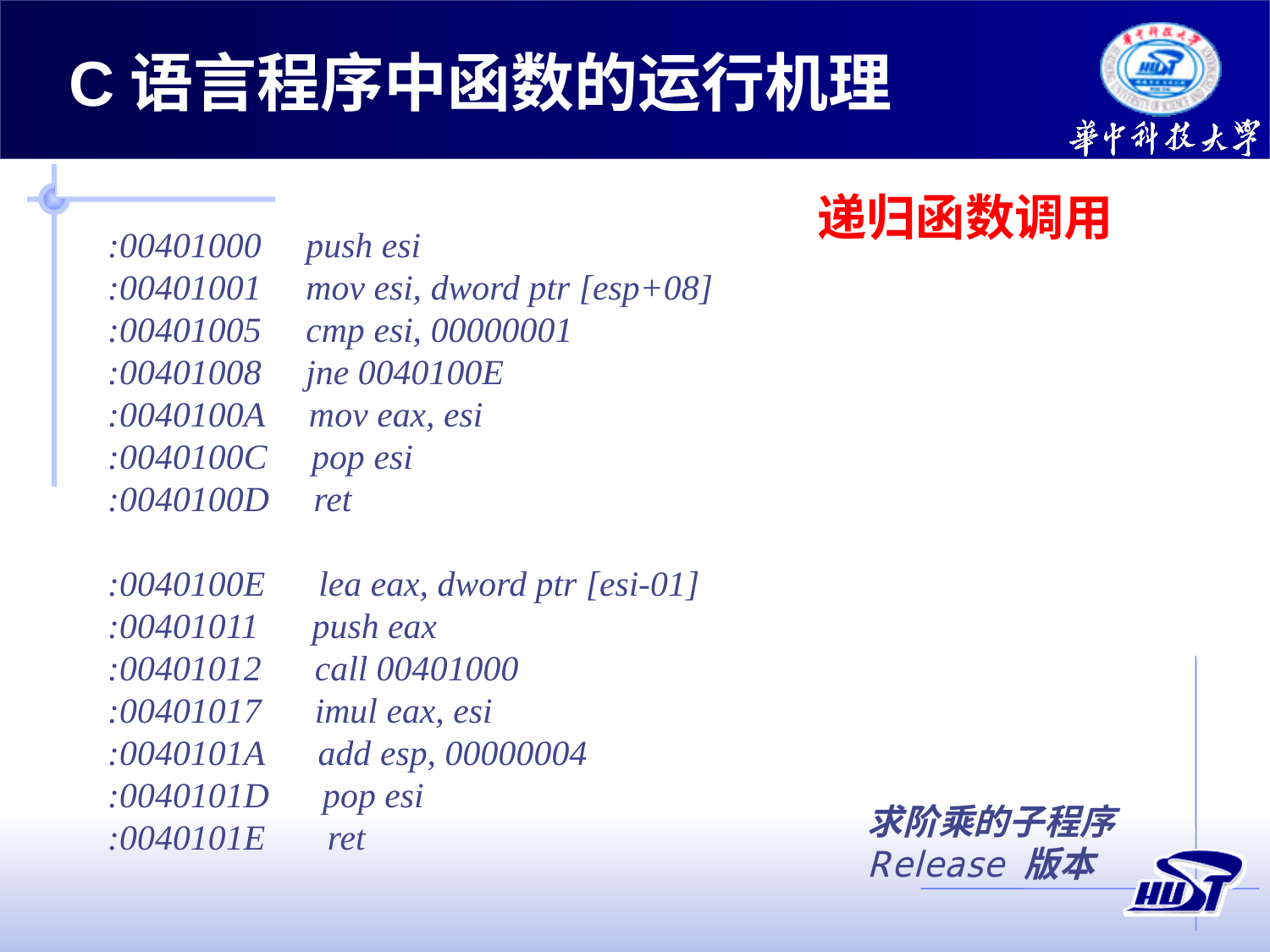

C语言程序中函数的运行机理
递归函数调用
:00401000     push esi
:00401001     mov esi, dword ptr [esp+08]
:00401005     cmp esi, 00000001
:00401008     jne 0040100E
:0040100A     mov eax, esi
:0040100C     pop esi
:0040100D     ret

:0040100E      lea eax, dword ptr [esi-01]
:00401011      push eax
:00401012      call 00401000
:00401017      imul eax, esi
:0040101A      add esp, 00000004
:0040101D      pop esi
:0040101E       ret
求阶乘的子程序
Release 版本